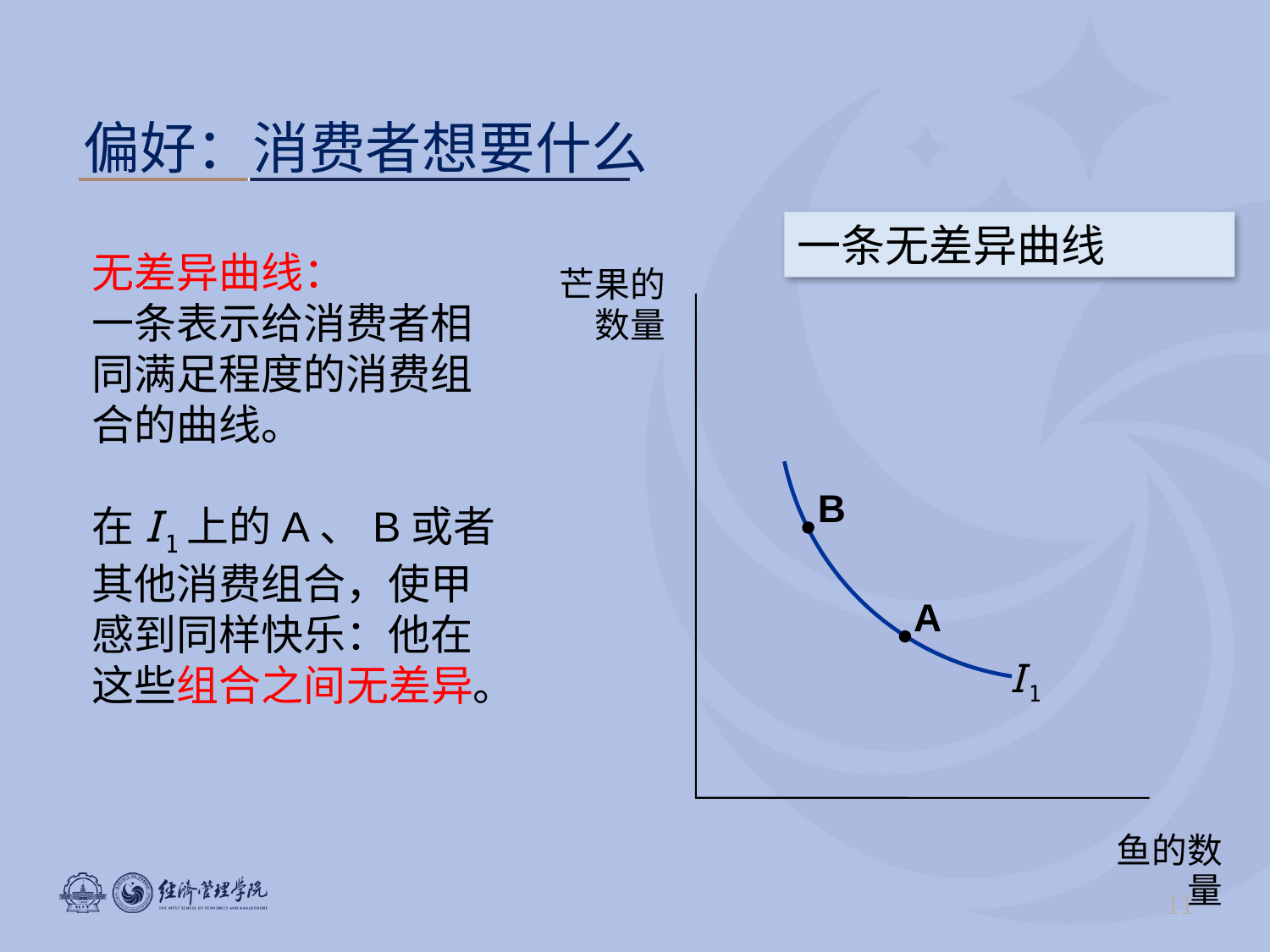

# 偏好：消费者想要什么
一条无差异曲线
无差异曲线：
一条表示给消费者相同满足程度的消费组合的曲线。

在I1上的A、B或者其他消费组合，使甲感到同样快乐：他在这些组合之间无差异。
芒果的数量

I1
B

A

鱼的数量